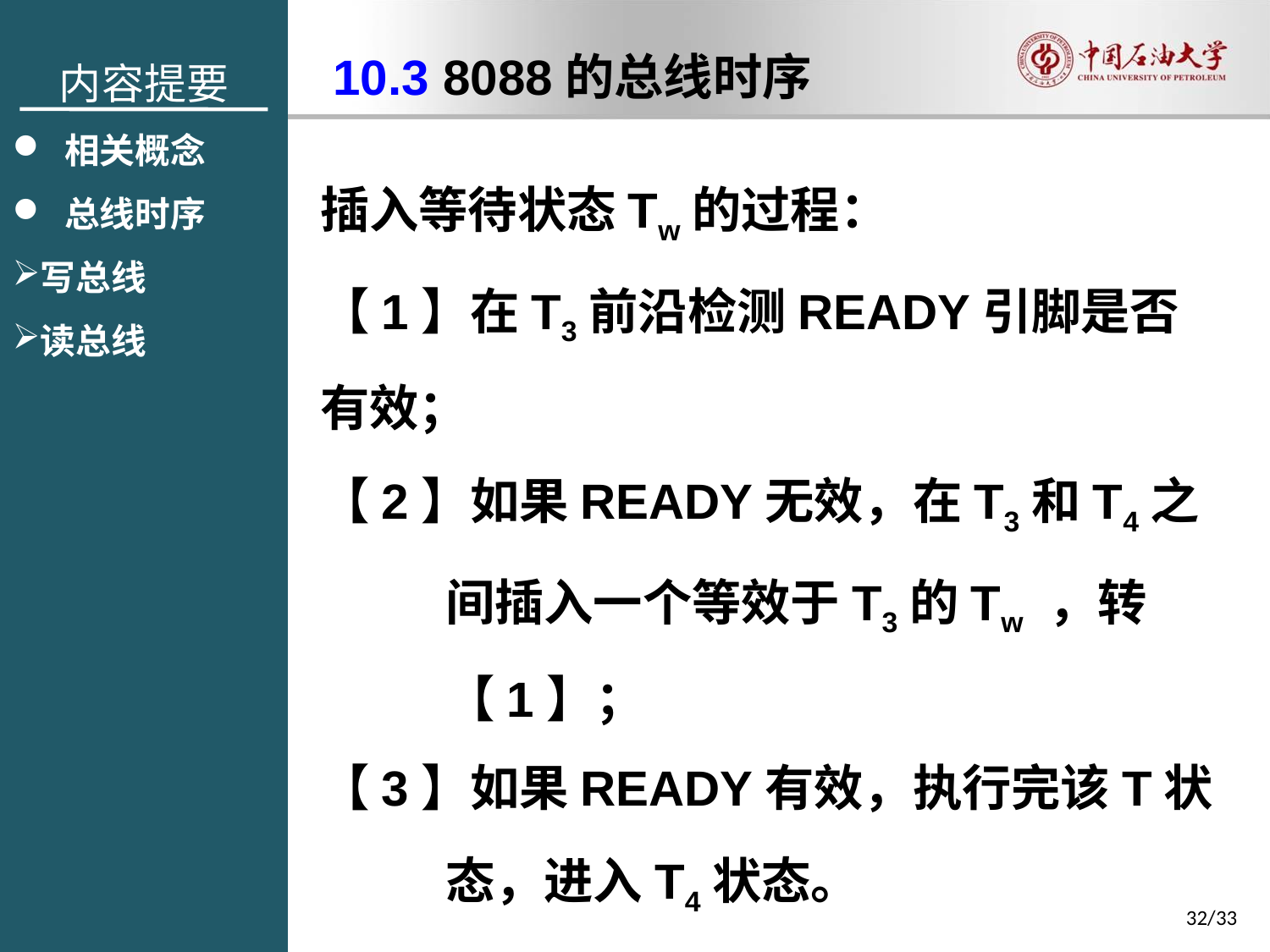

内容提要
 相关概念
 总线时序
写总线
读总线
10.3 8088的总线时序
插入等待状态Tw的过程：
【1】在T3前沿检测READY引脚是否有效；
【2】如果READY无效，在T3和T4之间插入一个等效于T3的Tw ，转【1】；
【3】如果READY有效，执行完该T状态，进入T4状态。
32/33